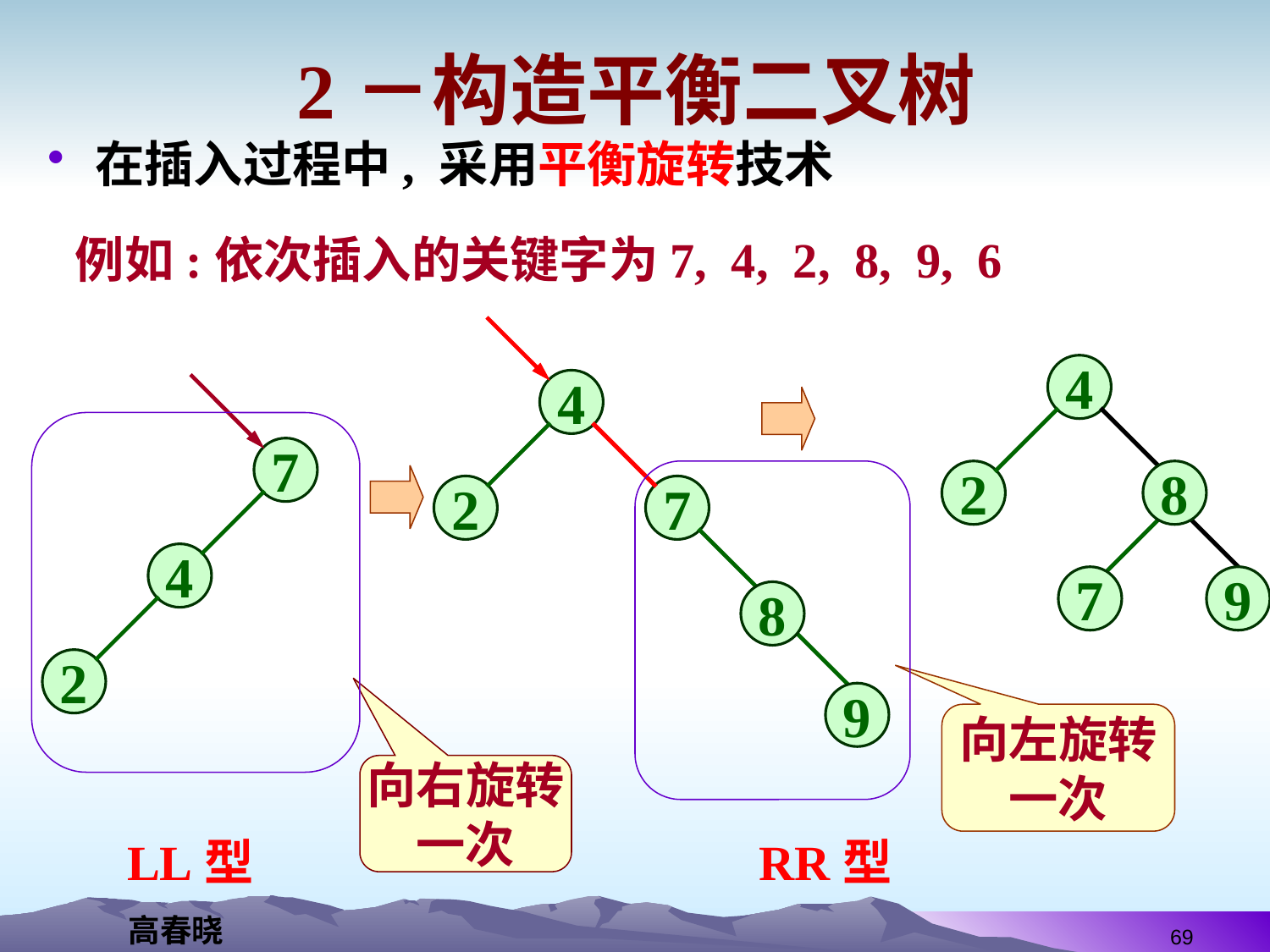

# 2－构造平衡二叉树
在插入过程中, 采用平衡旋转技术
例如:依次插入的关键字为7,  4,  2,  8,  9,  6

4

2
4

7

8

2
7

4
7
9
8

2
9
向左旋转
一次
向右旋转
一次
LL型
RR型
69